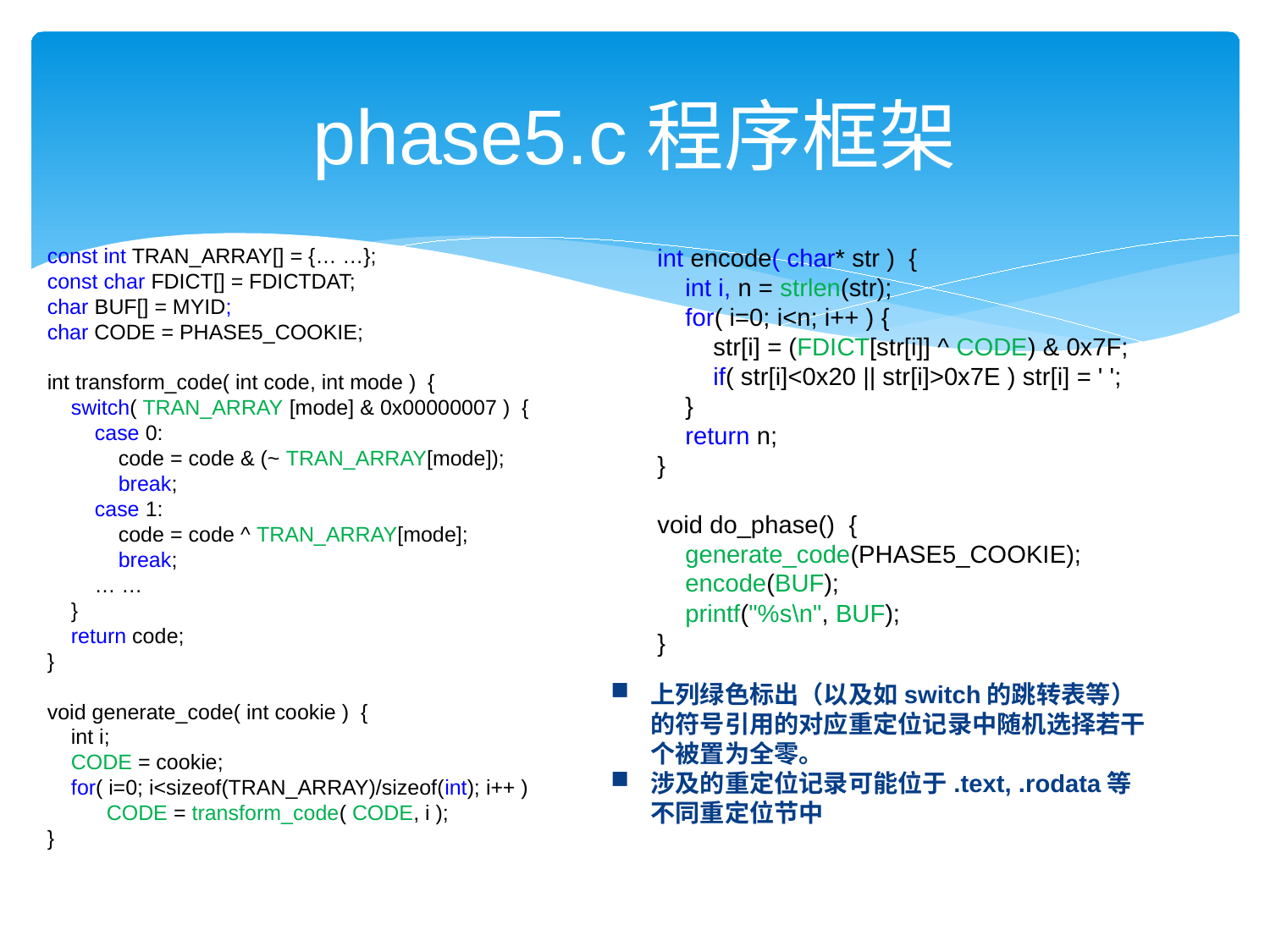

# phase5.c程序框架
const int TRAN_ARRAY[] = {… …};
const char FDICT[] = FDICTDAT;
char BUF[] = MYID;
char CODE = PHASE5_COOKIE;

int transform_code( int code, int mode )  {
    switch( TRAN_ARRAY [mode] & 0x00000007 )  {
        case 0:
            code = code & (~ TRAN_ARRAY[mode]);
            break;
        case 1:
            code = code ^ TRAN_ARRAY[mode];
            break;
        … …
    }
    return code;
}

void generate_code( int cookie )  {
    int i;
    CODE = cookie;
    for( i=0; i<sizeof(TRAN_ARRAY)/sizeof(int); i++ )
          CODE = transform_code( CODE, i );
}
int encode( char* str )  {
    int i, n = strlen(str);
    for( i=0; i<n; i++ ) {
        str[i] = (FDICT[str[i]] ^ CODE) & 0x7F;
        if( str[i]<0x20 || str[i]>0x7E ) str[i] = ' ';
    }
    return n;
}

void do_phase()  {
    generate_code(PHASE5_COOKIE);
    encode(BUF);
    printf("%s\n", BUF);
}
上列绿色标出（以及如switch的跳转表等）的符号引用的对应重定位记录中随机选择若干个被置为全零。
涉及的重定位记录可能位于.text, .rodata等不同重定位节中